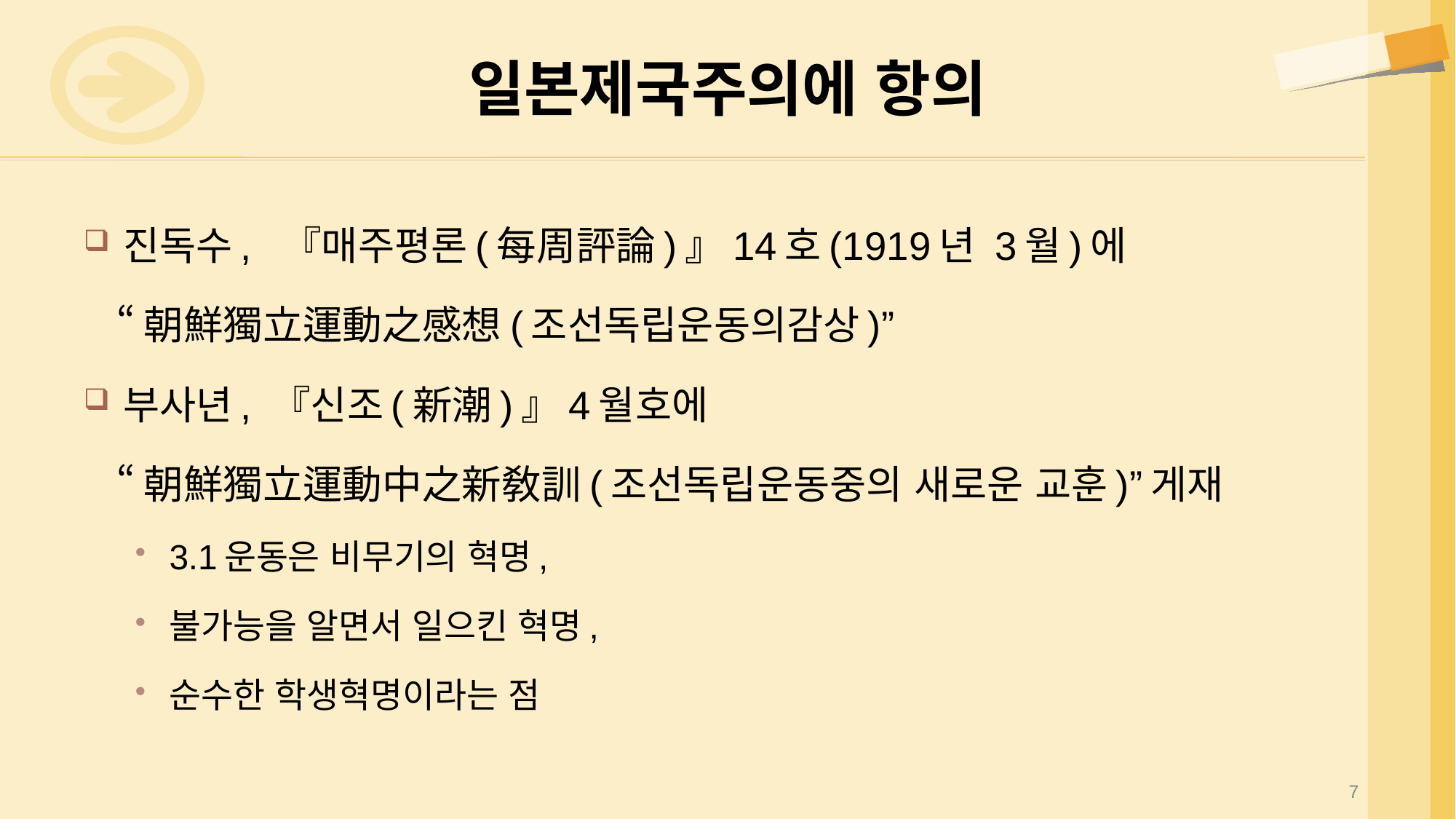

# 일본제국주의에 항의
진독수,  『매주평론(每周評論)』14호(1919년 3월)에
   “朝鮮獨立運動之感想(조선독립운동의감상)”
부사년, 『신조(新潮)』4월호에
   “朝鮮獨立運動中之新敎訓(조선독립운동중의 새로운 교훈)”게재
3.1운동은 비무기의 혁명,
불가능을 알면서 일으킨 혁명,
순수한 학생혁명이라는 점

7